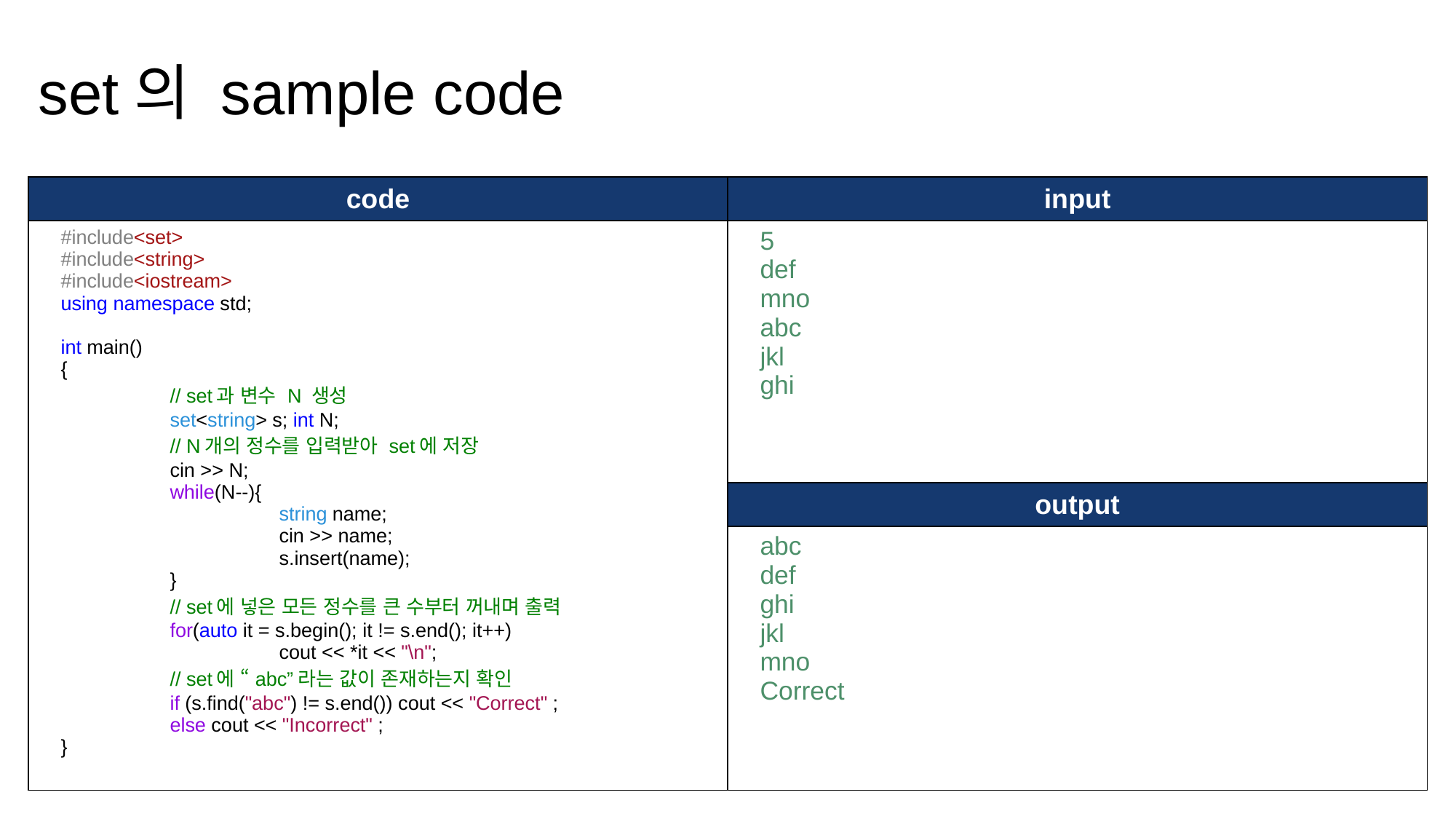

set의 sample code
| code | input |
| --- | --- |
| #include<set> #include<string> #include<iostream> using namespace std; int main() { // set과 변수 N 생성 set<string> s; int N; // N개의 정수를 입력받아 set에 저장 cin >> N; while(N--){ string name; cin >> name; s.insert(name); } // set에 넣은 모든 정수를 큰 수부터 꺼내며 출력 for(auto it = s.begin(); it != s.end(); it++) cout << \*it << "\n"; // set에 “abc”라는 값이 존재하는지 확인 if (s.find("abc") != s.end()) cout << "Correct" ; else cout << "Incorrect" ; } | 5 def mno abc jkl ghi |
|  | output |
|  | abc def ghi jkl mno Correct |